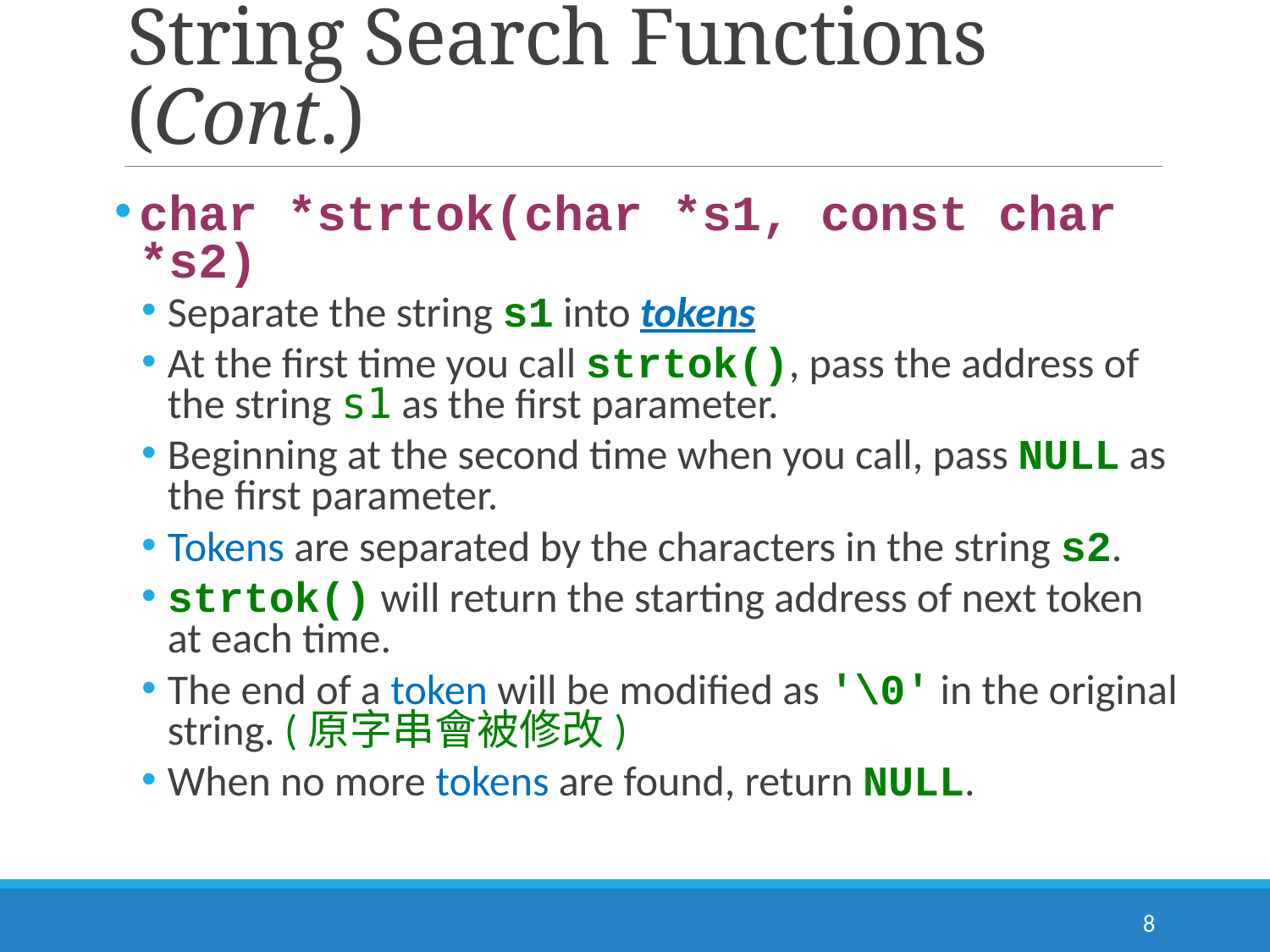

# String Search Functions (Cont.)
char *strtok(char *s1, const char *s2)
Separate the string s1 into tokens
At the first time you call strtok(), pass the address of
the string s1 as the first parameter.
Beginning at the second time when you call, pass NULL as
the first parameter.
Tokens are separated by the characters in the string s2.
strtok() will return the starting address of next token
at each time.
The end of a token will be modified as '\0' in the original string. (原字串會被修改)
When no more tokens are found, return NULL.
8